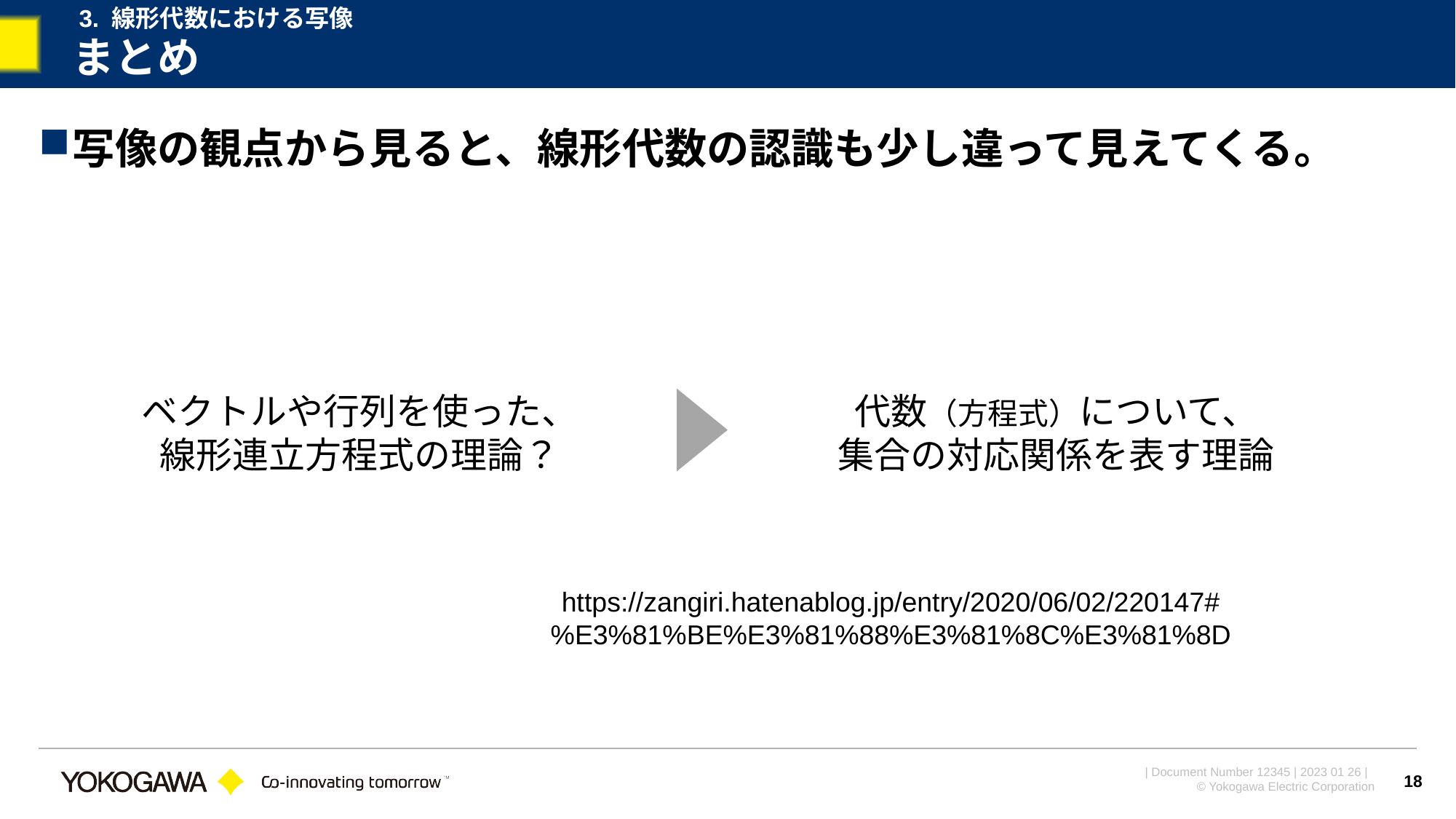

3. 線形代数における写像
# まとめ
写像の観点から見ると、線形代数の認識も少し違って見えてくる。
ベクトルや行列を使った、
線形連立方程式の理論？
代数（方程式）について、
集合の対応関係を表す理論

https://zangiri.hatenablog.jp/entry/2020/06/02/220147#%E3%81%BE%E3%81%88%E3%81%8C%E3%81%8D
18